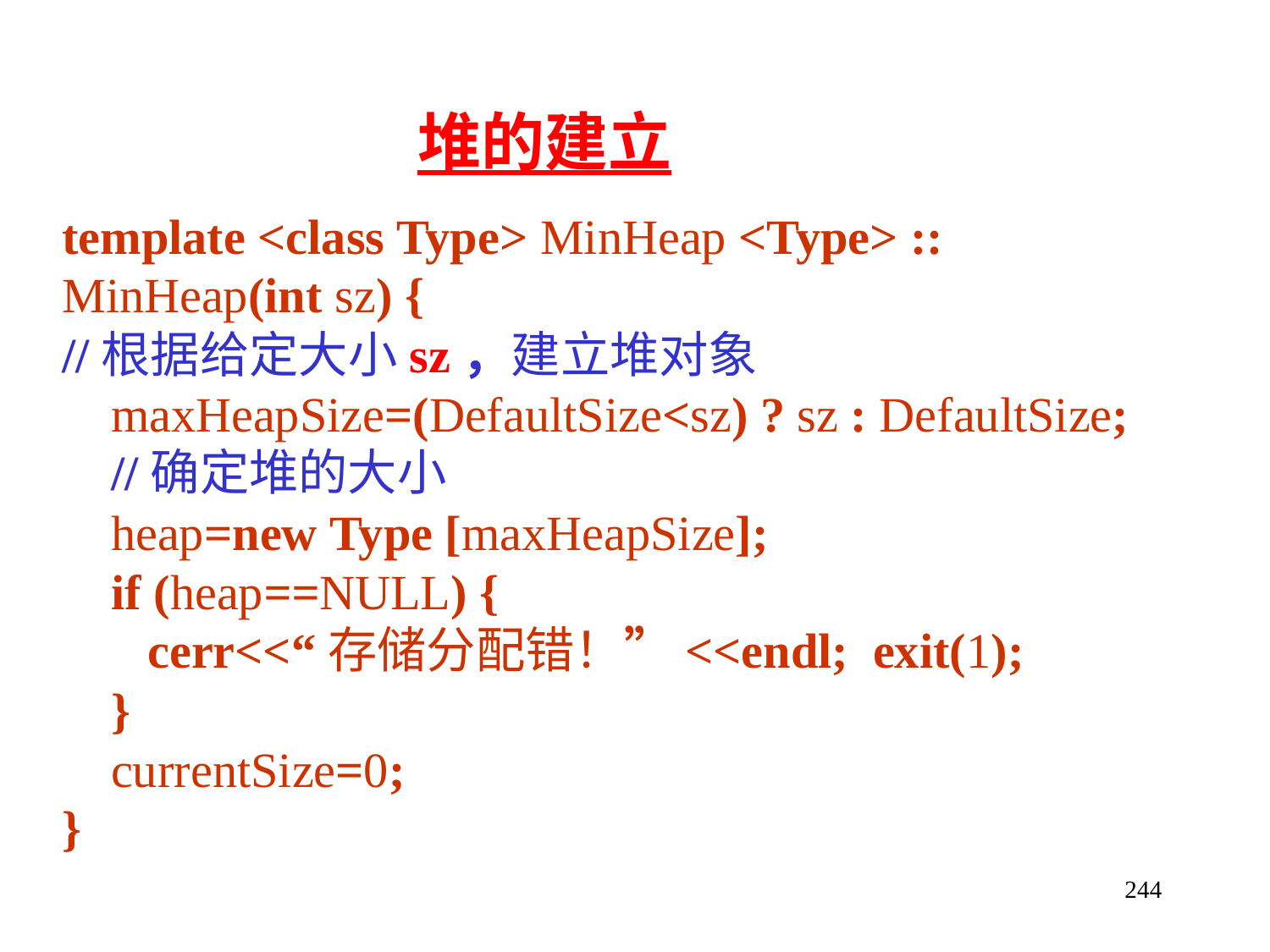

堆的建立
template <class Type> MinHeap <Type> ::
MinHeap(int sz) {
//根据给定大小sz，建立堆对象
    maxHeapSize=(DefaultSize<sz) ? sz : DefaultSize;
    //确定堆的大小
    heap=new Type [maxHeapSize];
    if (heap==NULL) {
       cerr<<“存储分配错！”<<endl;  exit(1);
    }
    currentSize=0;
}
244